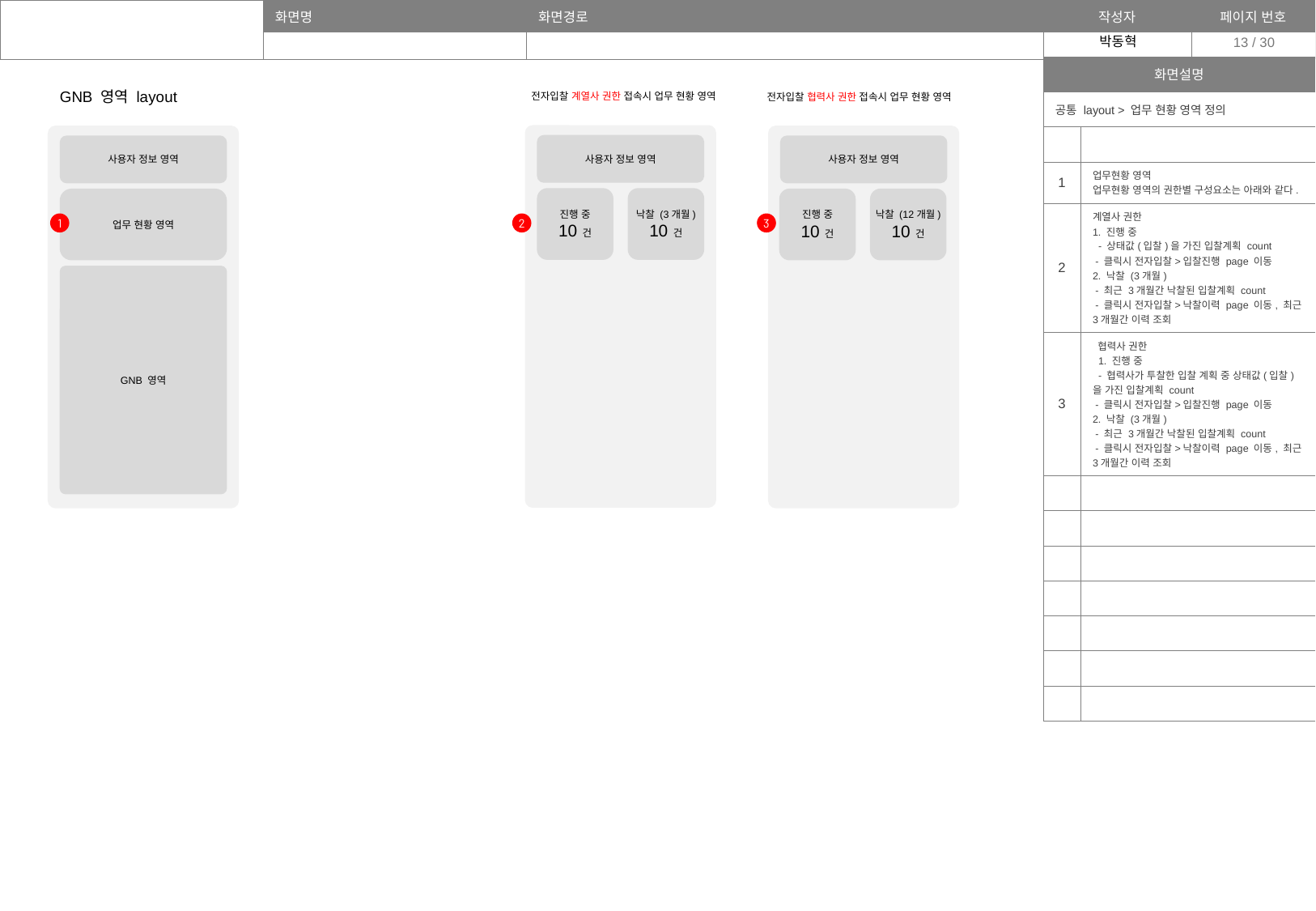

13

| 화면설명 |  |
| --- | --- |
| 공통 layout > 업무 현황 영역 정의 |  |
|  |  |
| 1 | 업무현황 영역 업무현황 영역의 권한별 구성요소는 아래와 같다. |
| 2 | 계열사 권한 1. 진행 중 - 상태값(입찰)을 가진 입찰계획 count - 클릭시 전자입찰>입찰진행 page 이동 2. 낙찰 (3개월) - 최근 3개월간 낙찰된 입찰계획 count - 클릭시 전자입찰>낙찰이력 page 이동, 최근 3개월간 이력 조회 |
| 3 | 협력사 권한 1. 진행 중 - 협력사가 투찰한 입찰 계획 중 상태값(입찰)을 가진 입찰계획 count - 클릭시 전자입찰>입찰진행 page 이동 2. 낙찰 (3개월) - 최근 3개월간 낙찰된 입찰계획 count - 클릭시 전자입찰>낙찰이력 page 이동, 최근 3개월간 이력 조회 |
|  |  |
|  |  |
|  |  |
|  |  |
|  |  |
|  |  |
|  |  |
전자입찰 계열사 권한 접속시 업무 현황 영역
GNB 영역 layout
전자입찰 협력사 권한 접속시 업무 현황 영역

사용자 정보 영역
사용자 정보 영역
사용자 정보 영역
진행 중
10 건
낙찰 (3개월)
10 건
업무 현황 영역
진행 중
10 건
낙찰 (12개월)
10 건
1
2
3
GNB 영역